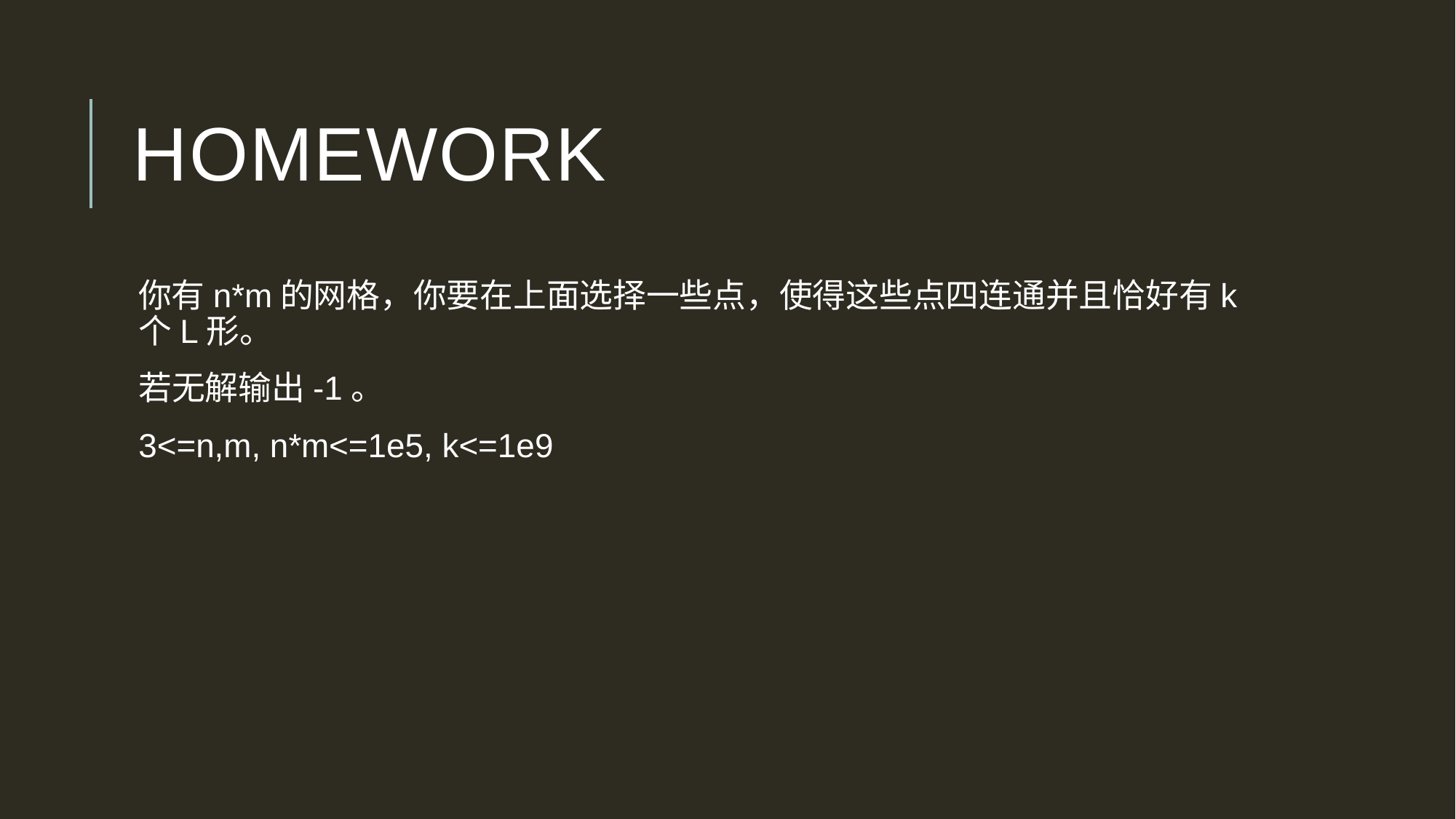

# Homework
你有n*m的网格，你要在上面选择一些点，使得这些点四连通并且恰好有k个L形。
若无解输出-1。
3<=n,m, n*m<=1e5, k<=1e9